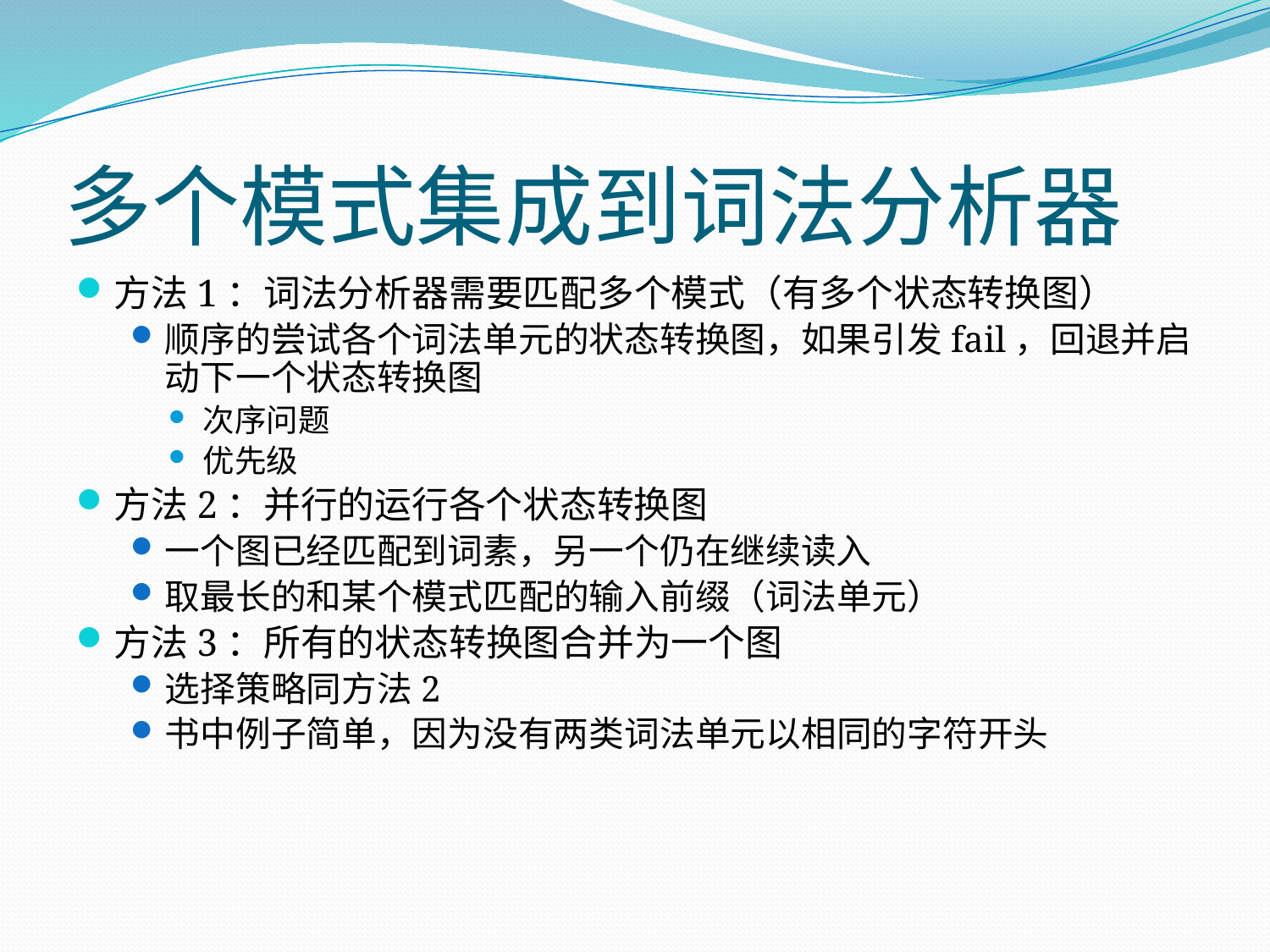

# 多个模式集成到词法分析器
方法1：词法分析器需要匹配多个模式（有多个状态转换图）
顺序的尝试各个词法单元的状态转换图，如果引发fail，回退并启动下一个状态转换图
次序问题
优先级
方法2：并行的运行各个状态转换图
一个图已经匹配到词素，另一个仍在继续读入
取最长的和某个模式匹配的输入前缀（词法单元）
方法3：所有的状态转换图合并为一个图
选择策略同方法2
书中例子简单，因为没有两类词法单元以相同的字符开头